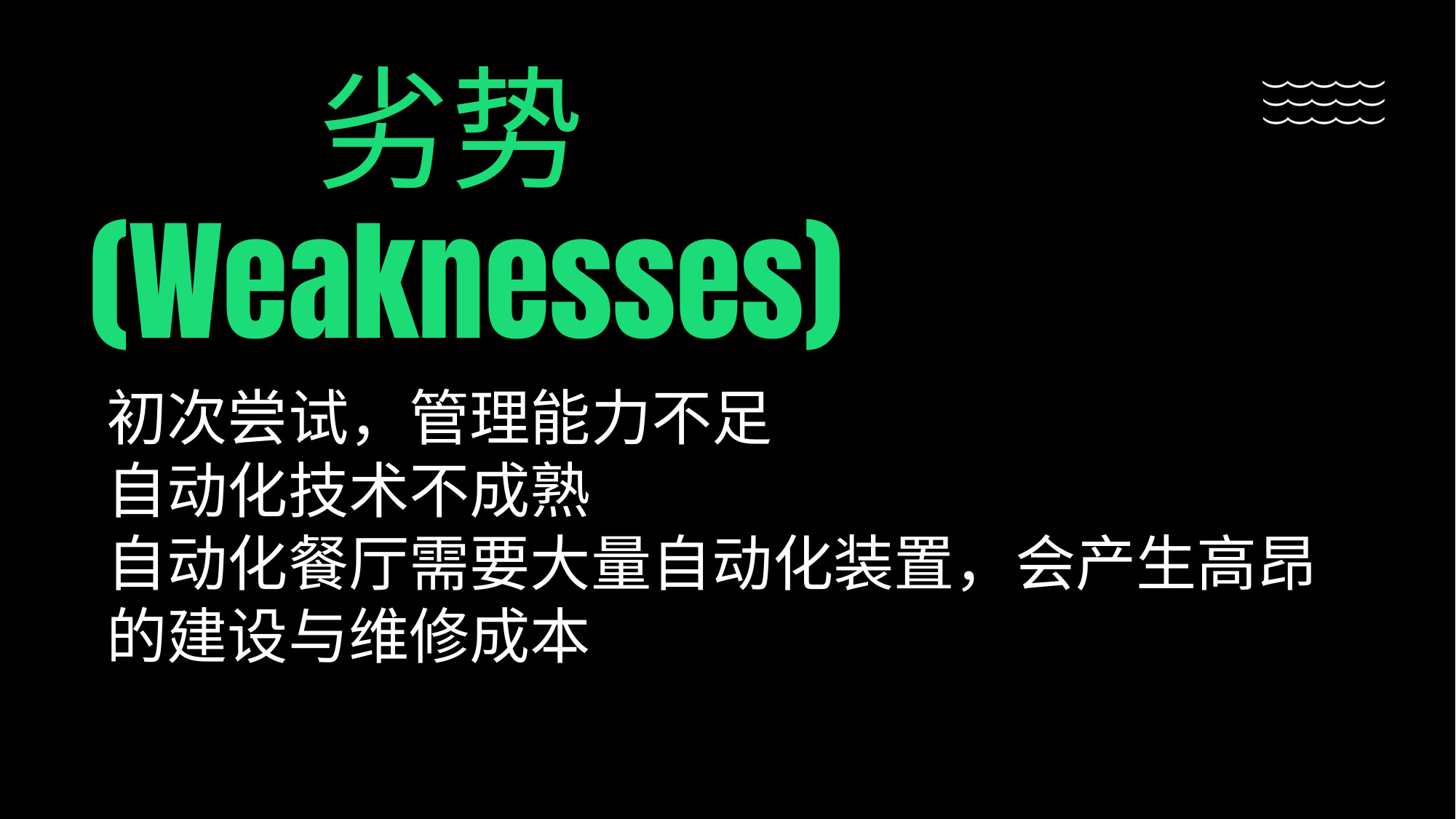

劣势(Weaknesses)
(
(
(
(
(
(
(
(
(
(
(
(
(
(
(
初次尝试，管理能力不足
自动化技术不成熟
自动化餐厅需要大量自动化装置，会产生高昂的建设与维修成本